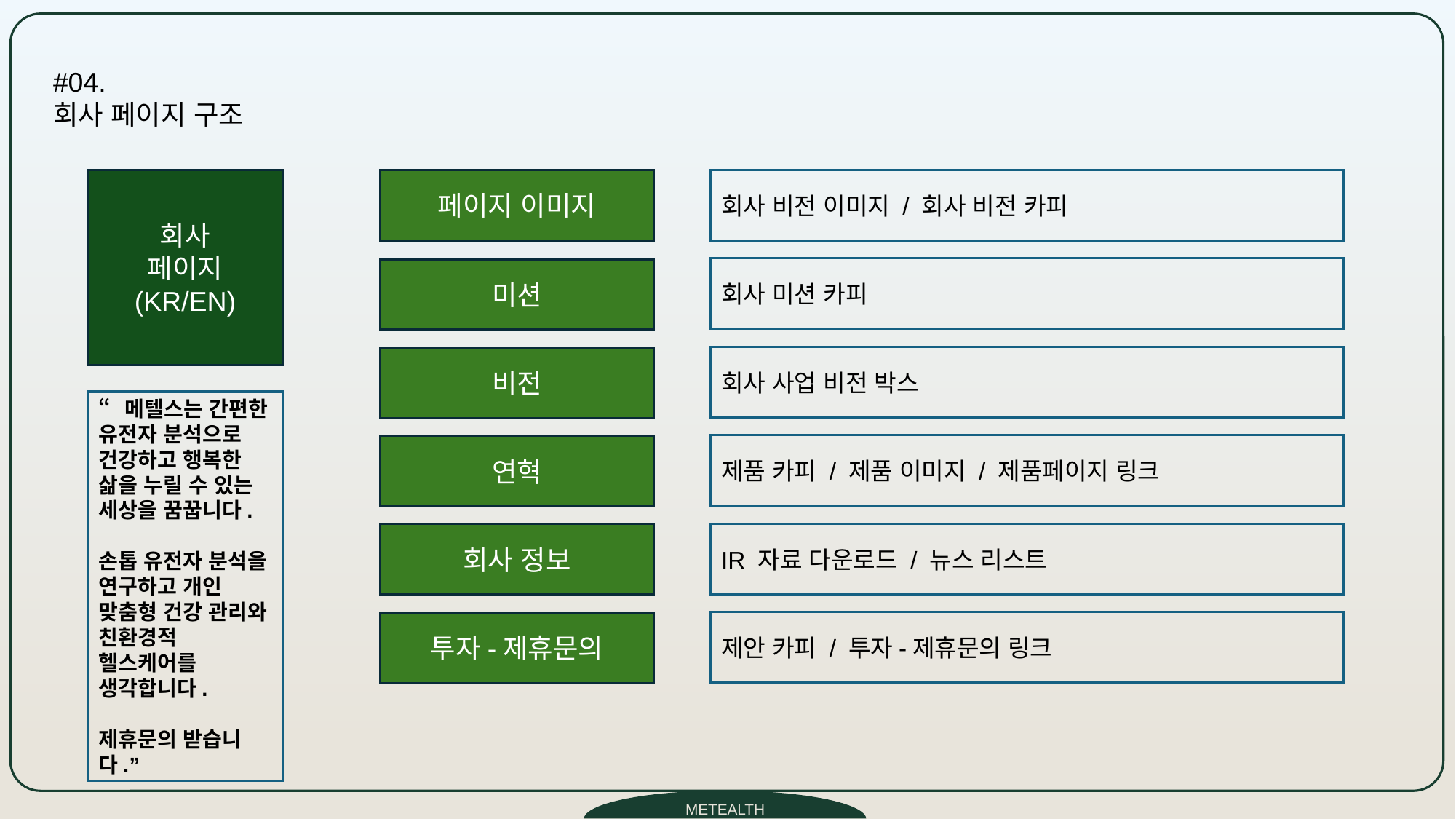

#04.
회사 페이지 구조

회사
페이지
(KR/EN)
페이지 이미지
회사 비전 이미지 / 회사 비전 카피
회사 미션 카피
미션
회사 사업 비전 박스
비전
“메텔스는 간편한 유전자 분석으로 건강하고 행복한 삶을 누릴 수 있는 세상을 꿈꿉니다.

손톱 유전자 분석을 연구하고 개인 맞춤형 건강 관리와 친환경적 헬스케어를 생각합니다.

제휴문의 받습니다.”
제품 카피 / 제품 이미지 / 제품페이지 링크
연혁
IR 자료 다운로드 / 뉴스 리스트
회사 정보
제안 카피 / 투자-제휴문의 링크
투자-제휴문의
METEALTH